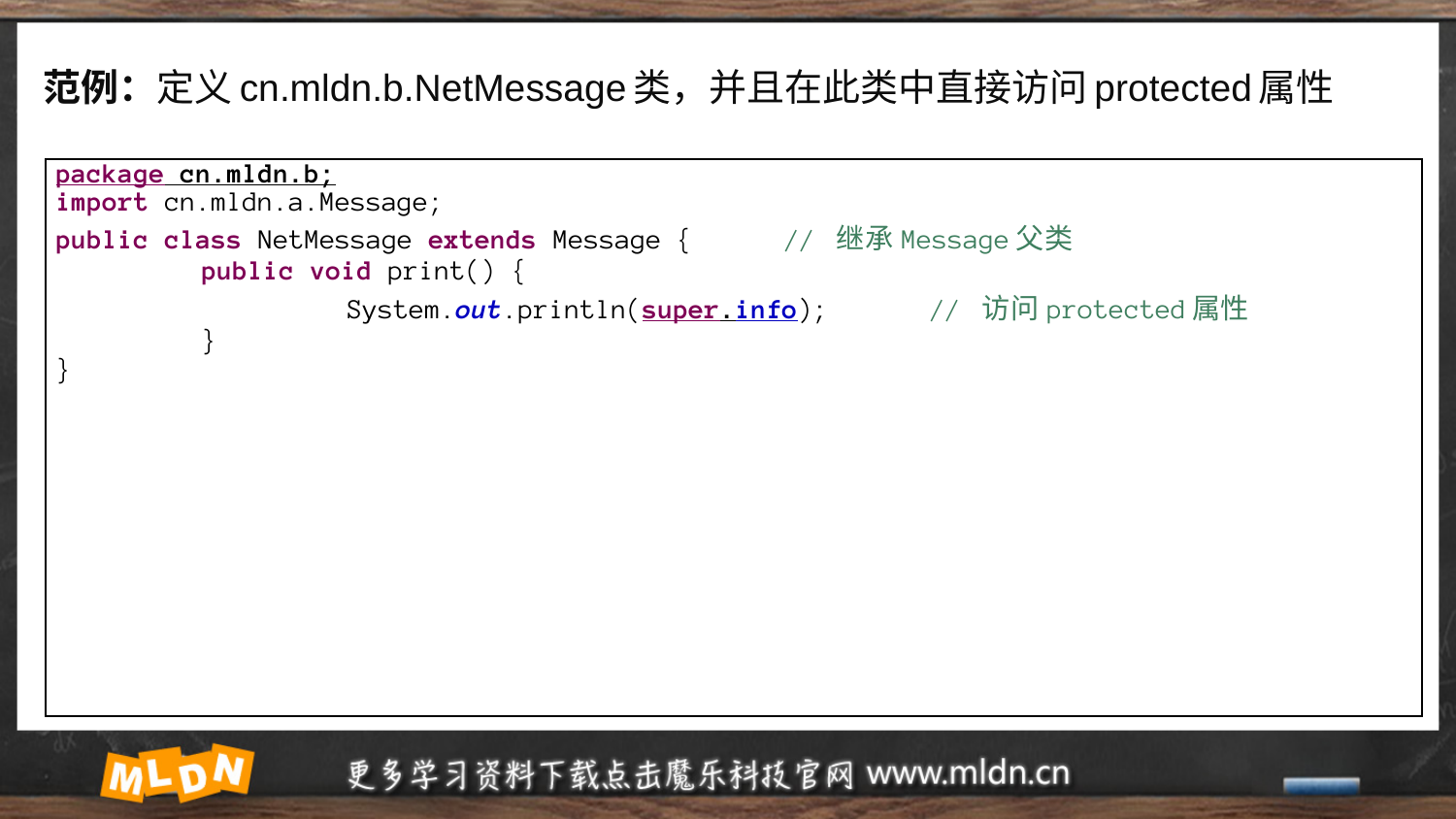

# 范例：定义cn.mldn.b.NetMessage类，并且在此类中直接访问protected属性
| package cn.mldn.b; import cn.mldn.a.Message; public class NetMessage extends Message { // 继承Message父类 public void print() { System.out.println(super.info); // 访问protected属性 } } |
| --- |